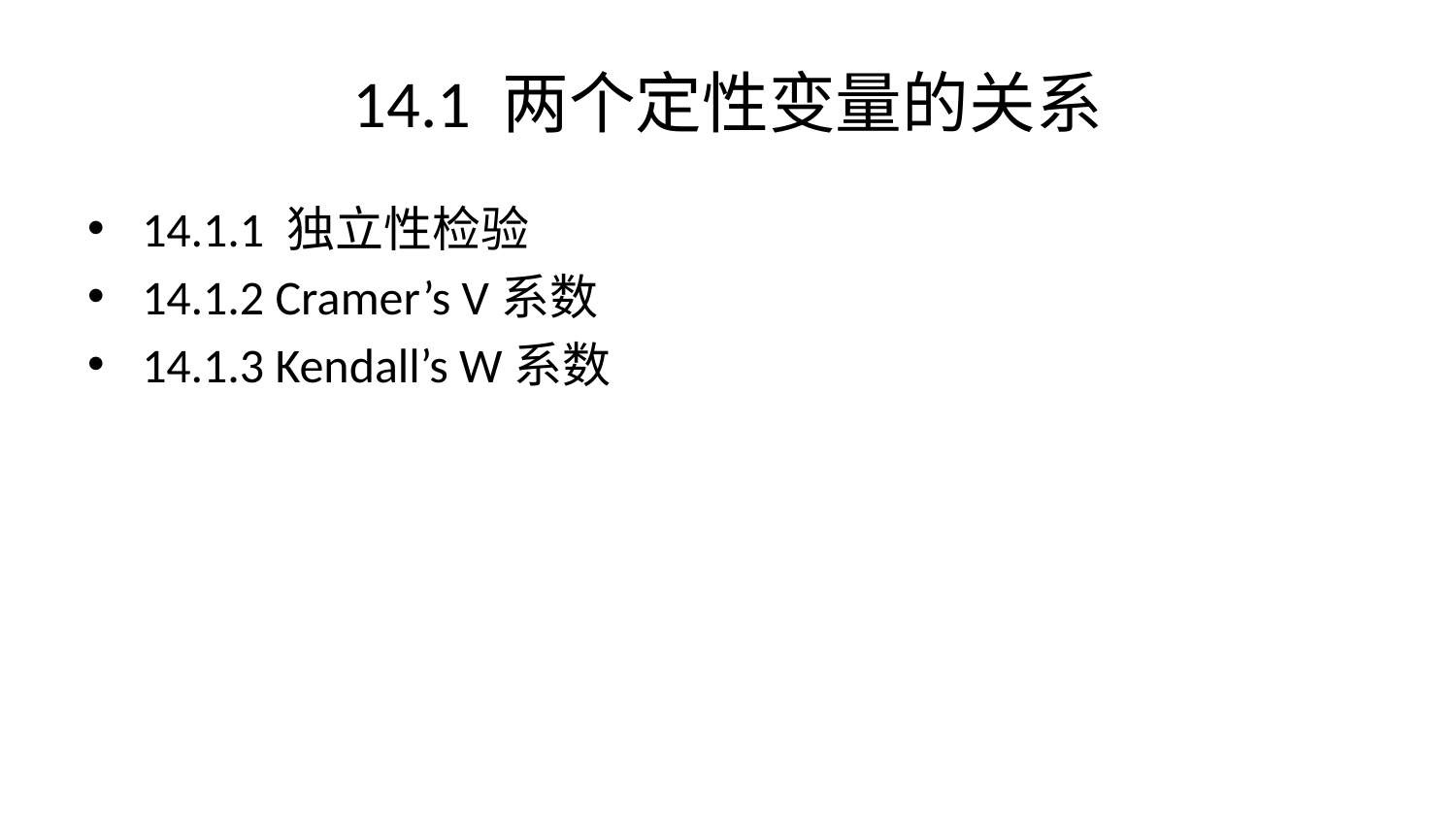

# 14.1 两个定性变量的关系
14.1.1 独立性检验
14.1.2 Cramer’s V系数
14.1.3 Kendall’s W系数